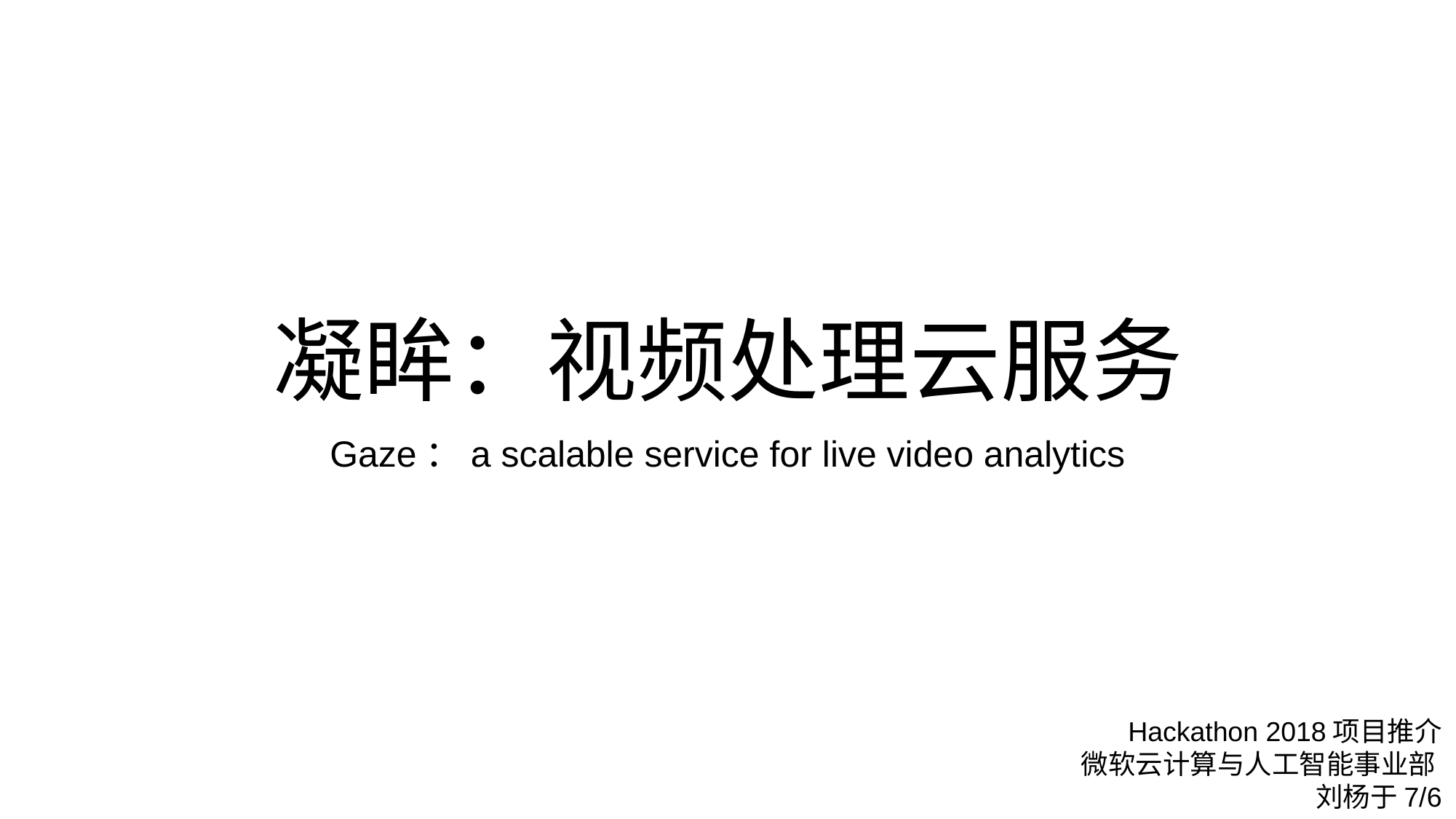

# 凝眸：视频处理云服务
Gaze：a scalable service for live video analytics
Hackathon 2018项目推介
微软云计算与人工智能事业部
刘杨于7/6